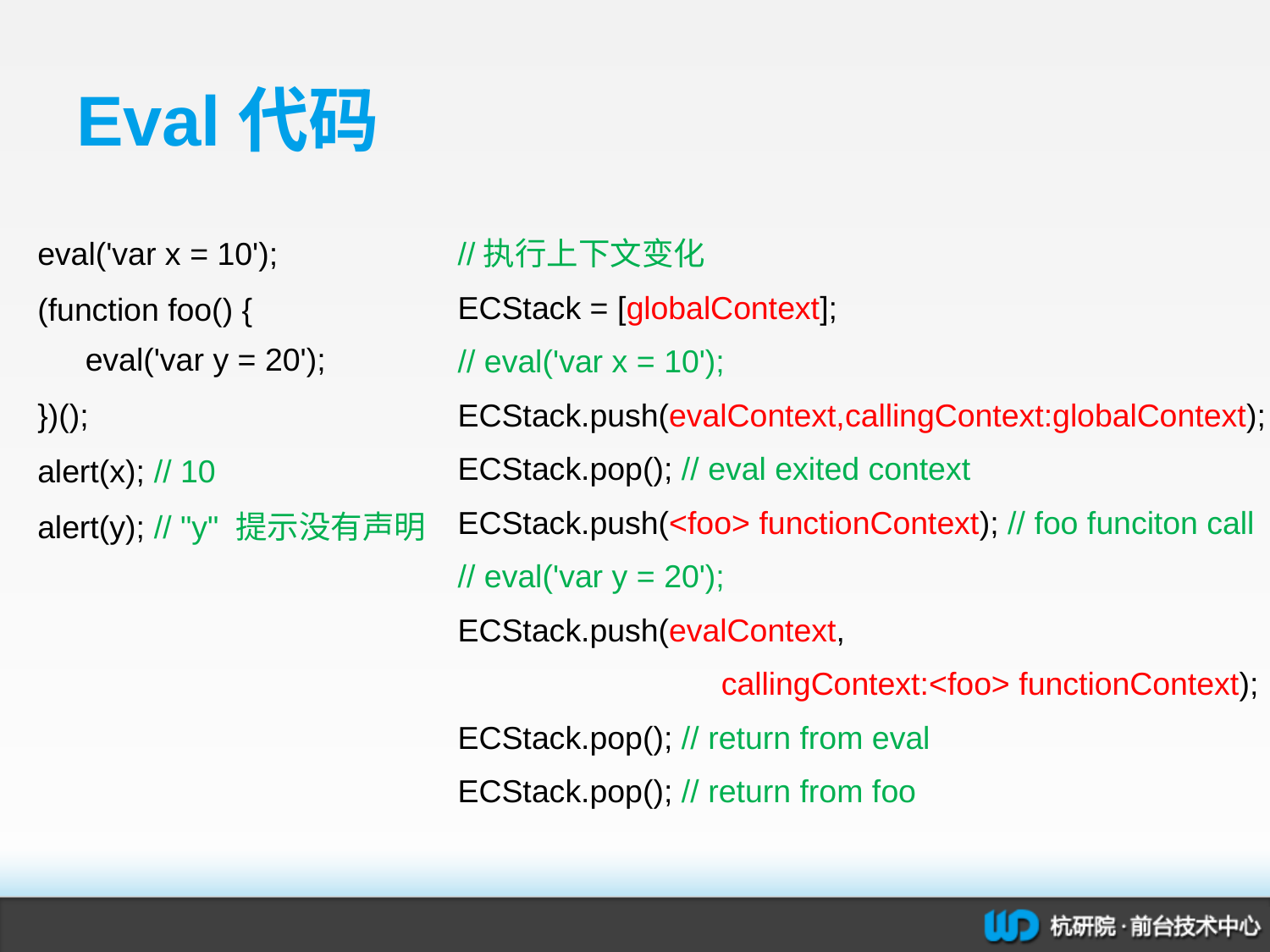

# Eval代码
eval('var x = 10');
(function foo() {
eval('var y = 20');
})();
alert(x); // 10
alert(y); // "y" 提示没有声明
//执行上下文变化
ECStack = [globalContext];
// eval('var x = 10');
ECStack.push(evalContext,callingContext:globalContext);
ECStack.pop(); // eval exited context
ECStack.push(<foo> functionContext); // foo funciton call
// eval('var y = 20');
ECStack.push(evalContext,
		          callingContext:<foo> functionContext);
ECStack.pop(); // return from eval
ECStack.pop(); // return from foo